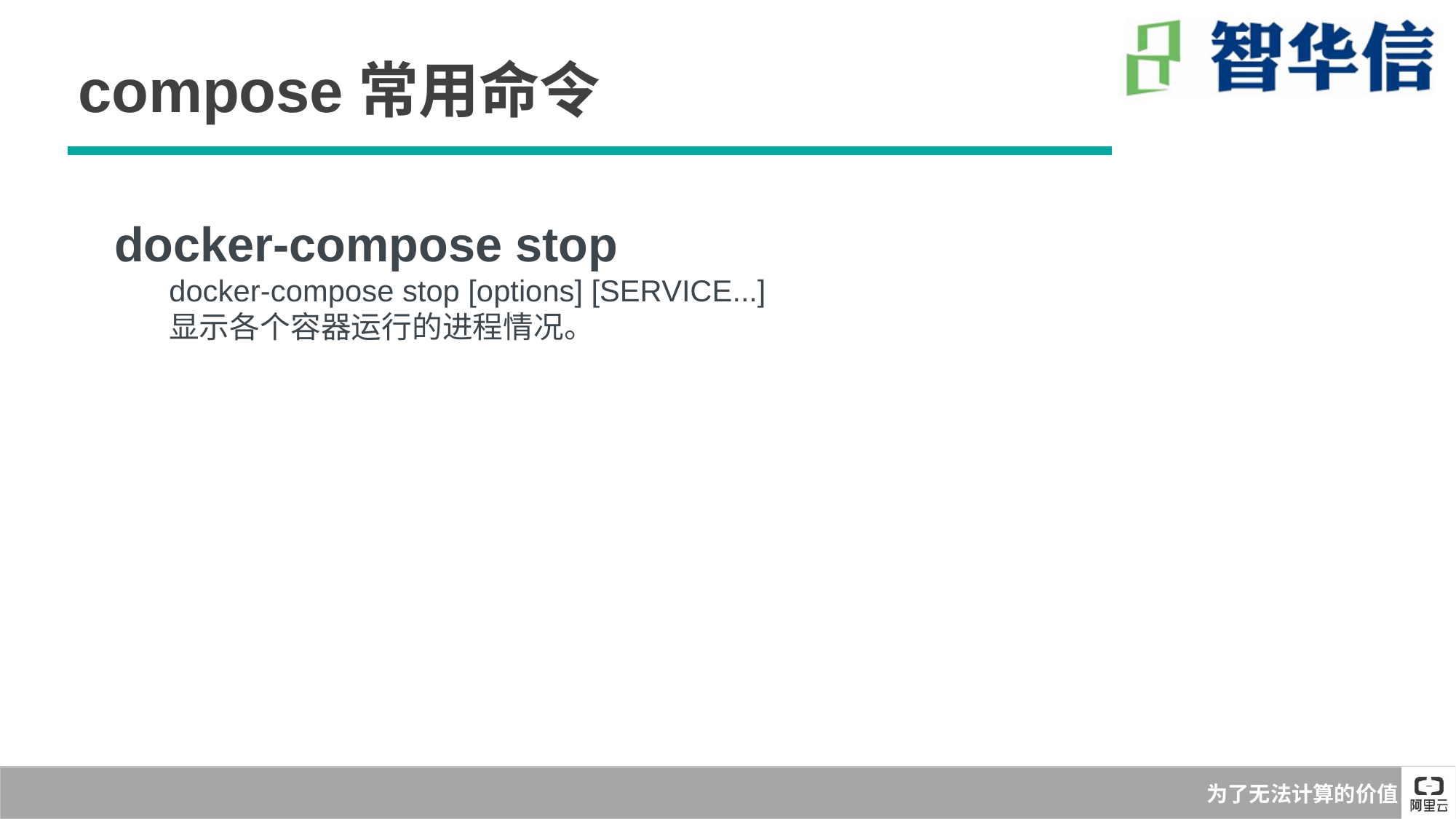

compose常用命令
docker-compose stop
docker-compose stop [options] [SERVICE...]
显示各个容器运行的进程情况。